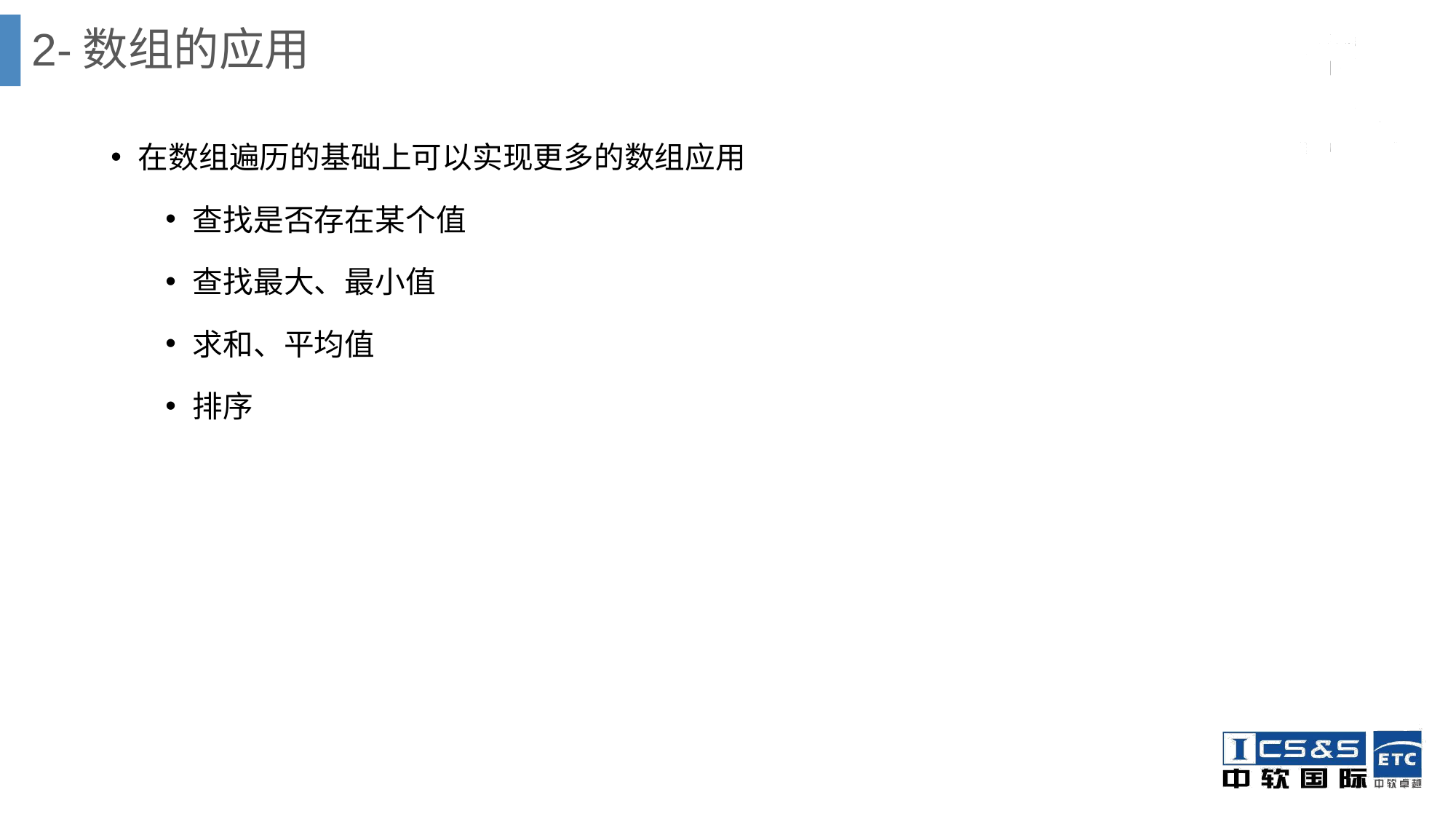

# 2-数组的应用
在数组遍历的基础上可以实现更多的数组应用
查找是否存在某个值
查找最大、最小值
求和、平均值
排序